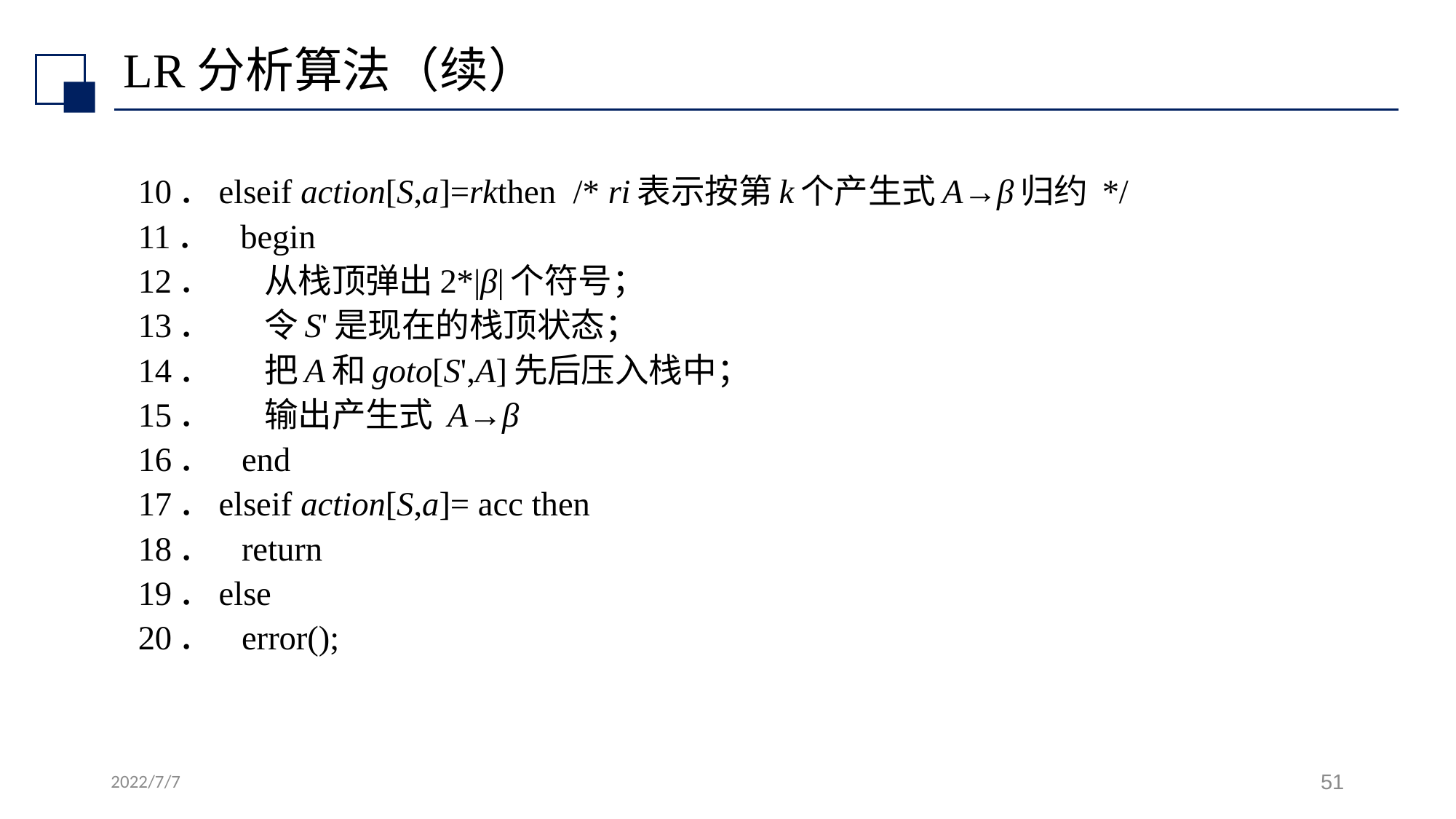

# LR分析算法（续）
10．elseif action[S,a]=rkthen  /* ri表示按第k个产生式A→β归约 */
11．   begin
12．		  从栈顶弹出2*|β|个符号；
13．		  令S'是现在的栈顶状态；
14．		  把A和goto[S',A]先后压入栈中；
15．		  输出产生式 A→β
16．   end
17．elseif action[S,a]= acc then
18．   return
19．else
20．   error();
2022/7/7
51